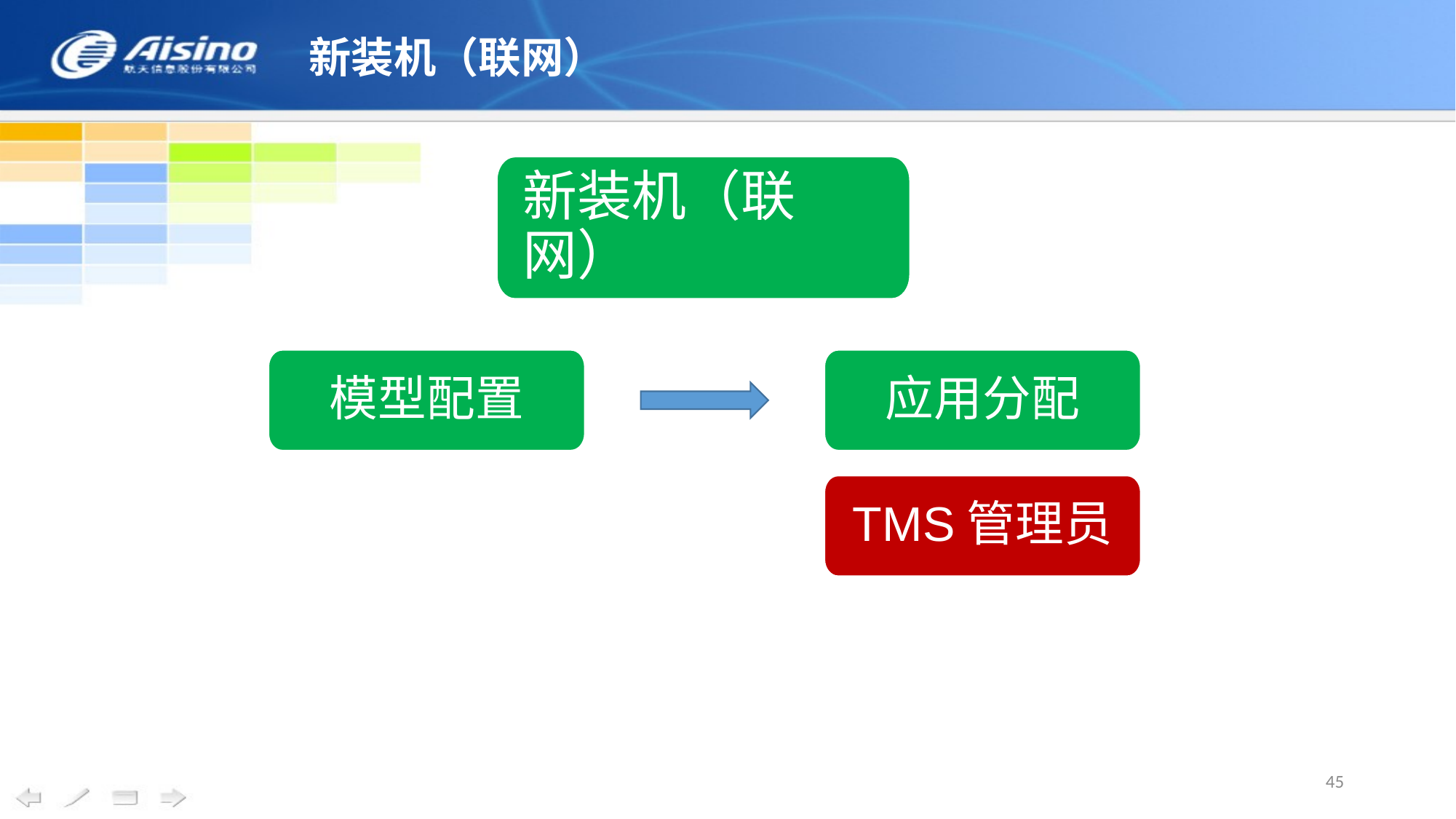

# 新装机（联网）
新装机（联网）
模型配置
应用分配

TMS管理员
45